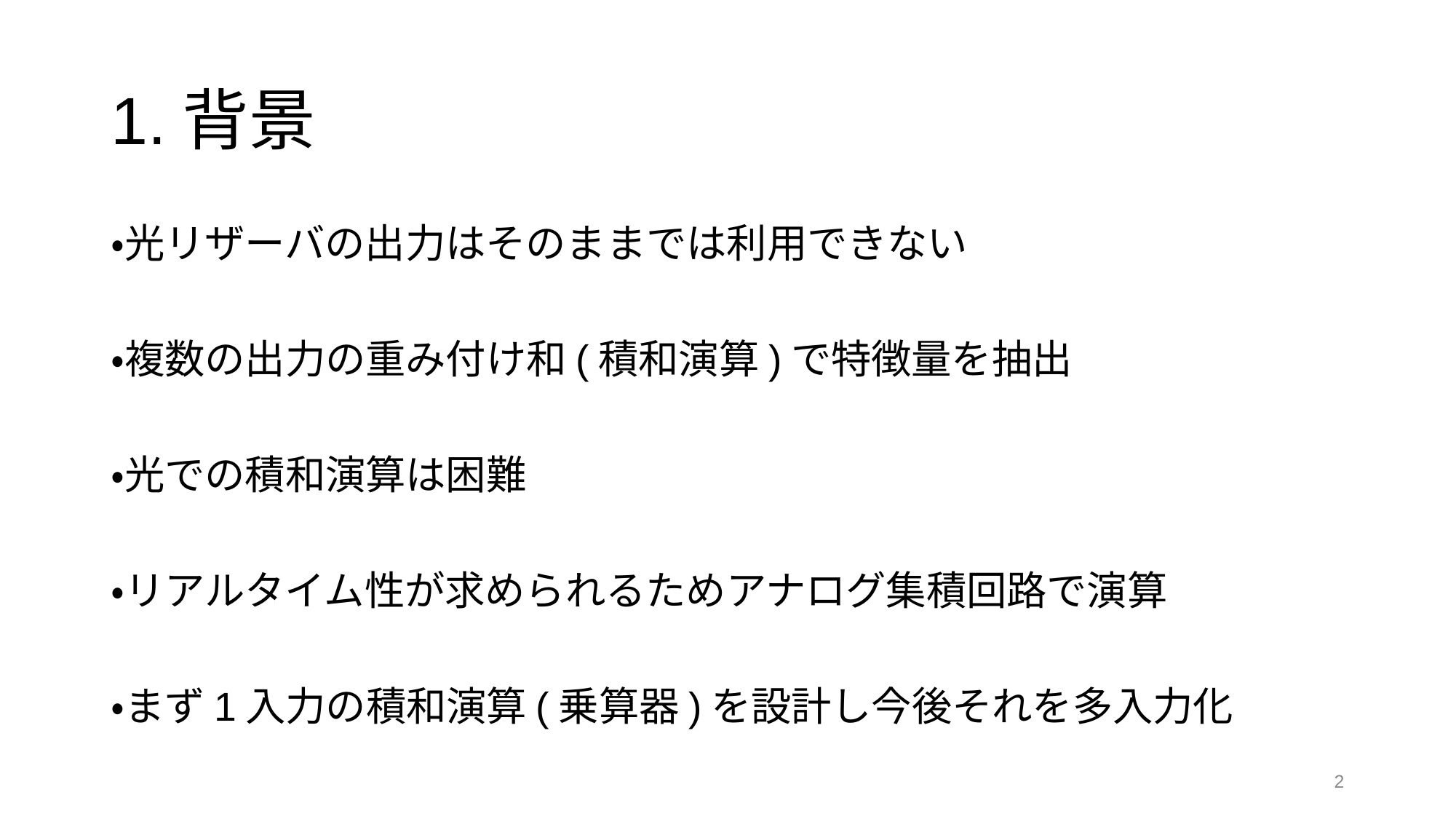

# 1.背景
・光リザーバの出力はそのままでは利用できない

・複数の出力の重み付け和(積和演算)で特徴量を抽出

・光での積和演算は困難

・リアルタイム性が求められるためアナログ集積回路で演算

・まず1入力の積和演算(乗算器)を設計し今後それを多入力化
2